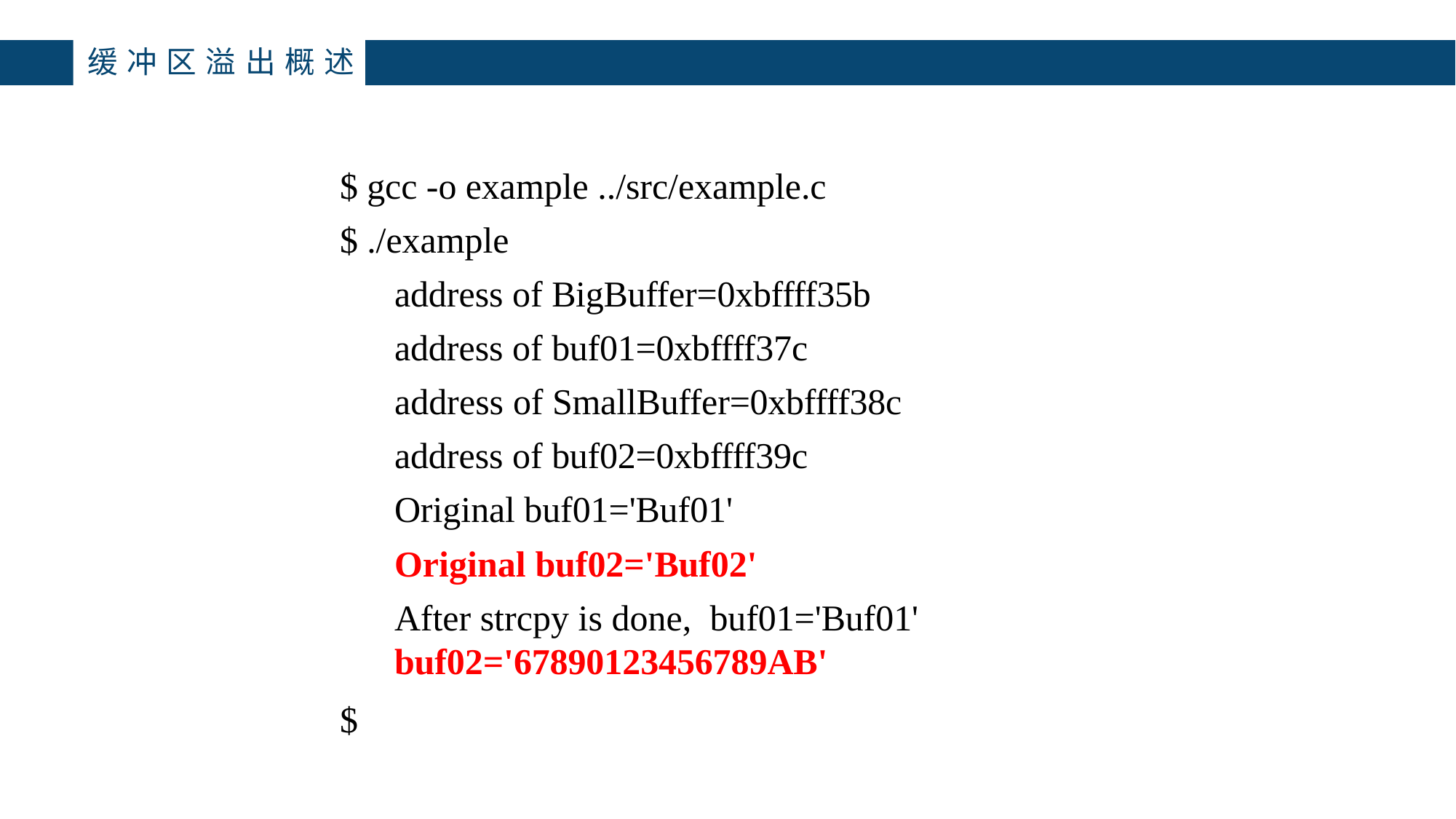

缓冲区溢出概述

$ gcc -o example ../src/example.c
$ ./example
address of BigBuffer=0xbffff35b
address of buf01=0xbffff37c
address of SmallBuffer=0xbffff38c
address of buf02=0xbffff39c
Original buf01='Buf01'
Original buf02='Buf02'
After strcpy is done,  buf01='Buf01'  buf02='67890123456789AB'
$